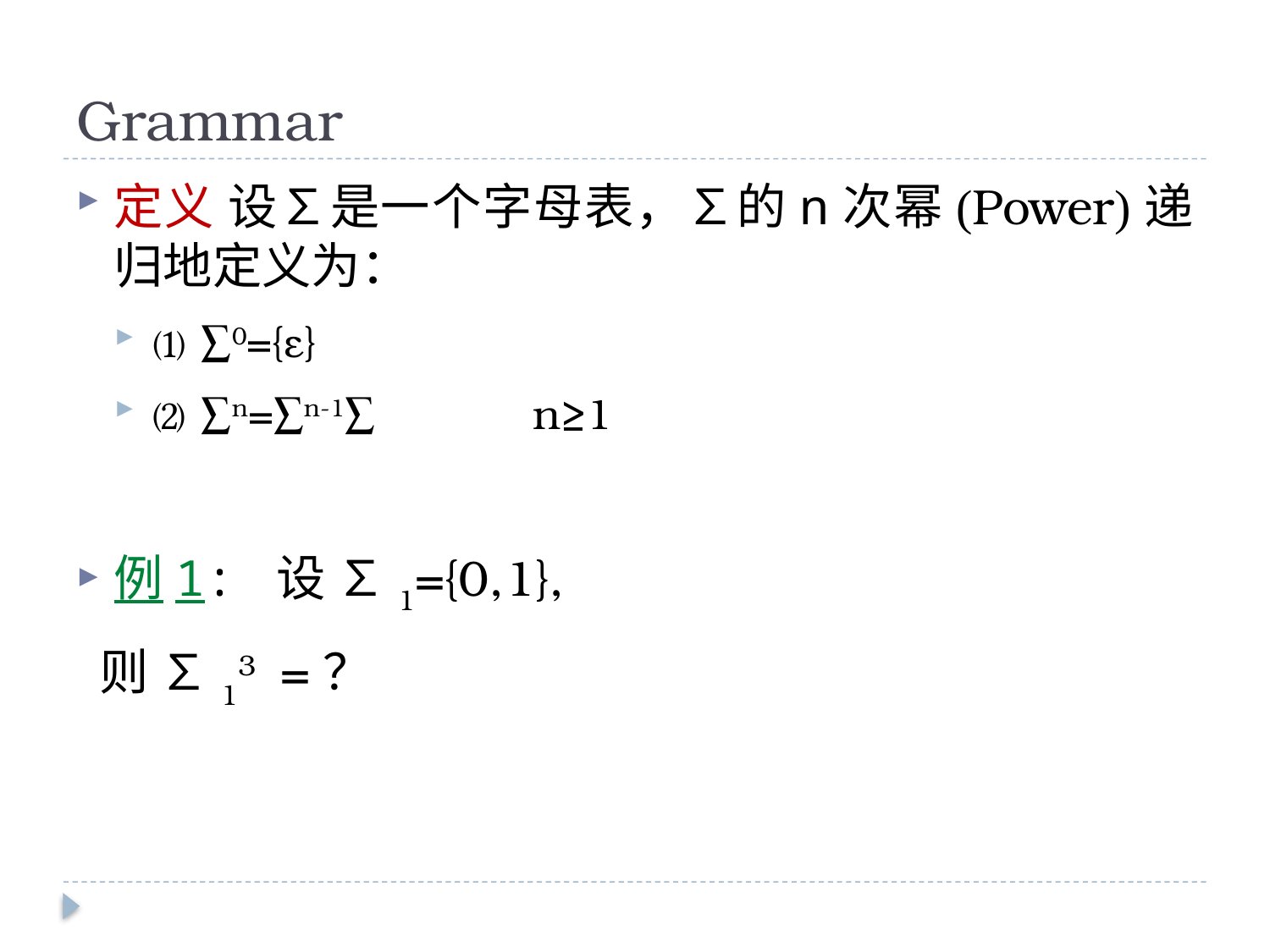

# Grammar
定义 设∑是一个字母表，∑的n次幂(Power)递归地定义为：
⑴ ∑0={ε}
⑵ ∑n=∑n-1∑     	n≥1

例1: 设 ∑1={0,1},
 则 ∑13  =？
24